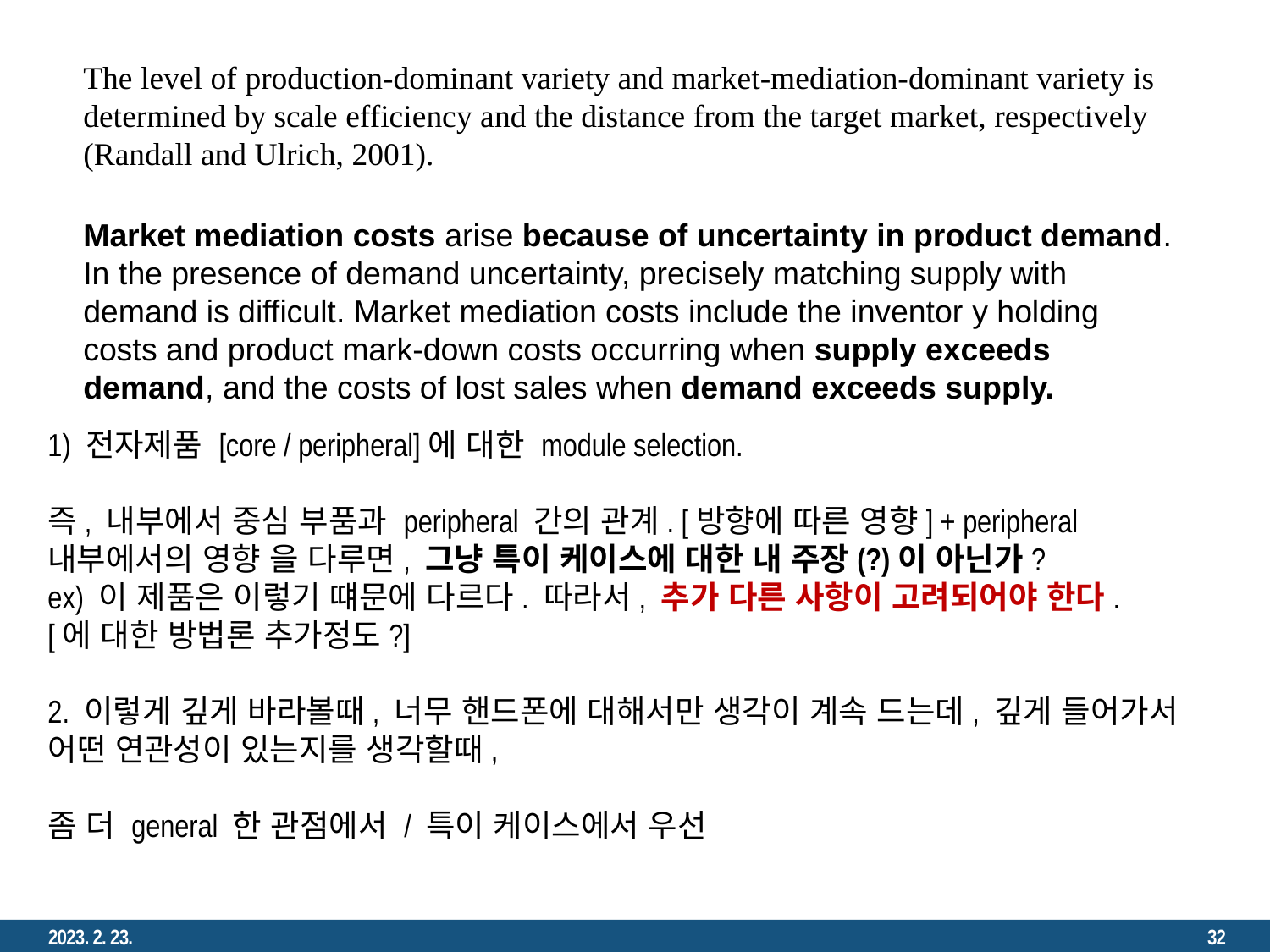

The level of production-dominant variety and market-mediation-dominant variety is determined by scale efficiency and the distance from the target market, respectively (Randall and Ulrich, 2001).
Market mediation costs arise because of uncertainty in product demand. In the presence of demand uncertainty, precisely matching supply with demand is difficult. Market mediation costs include the inventor	y holding costs and product mark-down costs occurring when supply exceeds demand, and the costs of lost sales when demand exceeds supply.

1) 전자제품 [core / peripheral]에 대한 module selection.

즉, 내부에서 중심 부품과 peripheral 간의 관계. [방향에 따른 영향] + peripheral 내부에서의 영향 을 다루면, 그냥 특이 케이스에 대한 내 주장(?)이 아닌가?
ex) 이 제품은 이렇기 떄문에 다르다. 따라서, 추가 다른 사항이 고려되어야 한다.
[에 대한 방법론 추가정도?]

2. 이렇게 깊게 바라볼때, 너무 핸드폰에 대해서만 생각이 계속 드는데, 깊게 들어가서 어떤 연관성이 있는지를 생각할때,

좀 더 general 한 관점에서 / 특이 케이스에서 우선
2023. 2. 23.
32